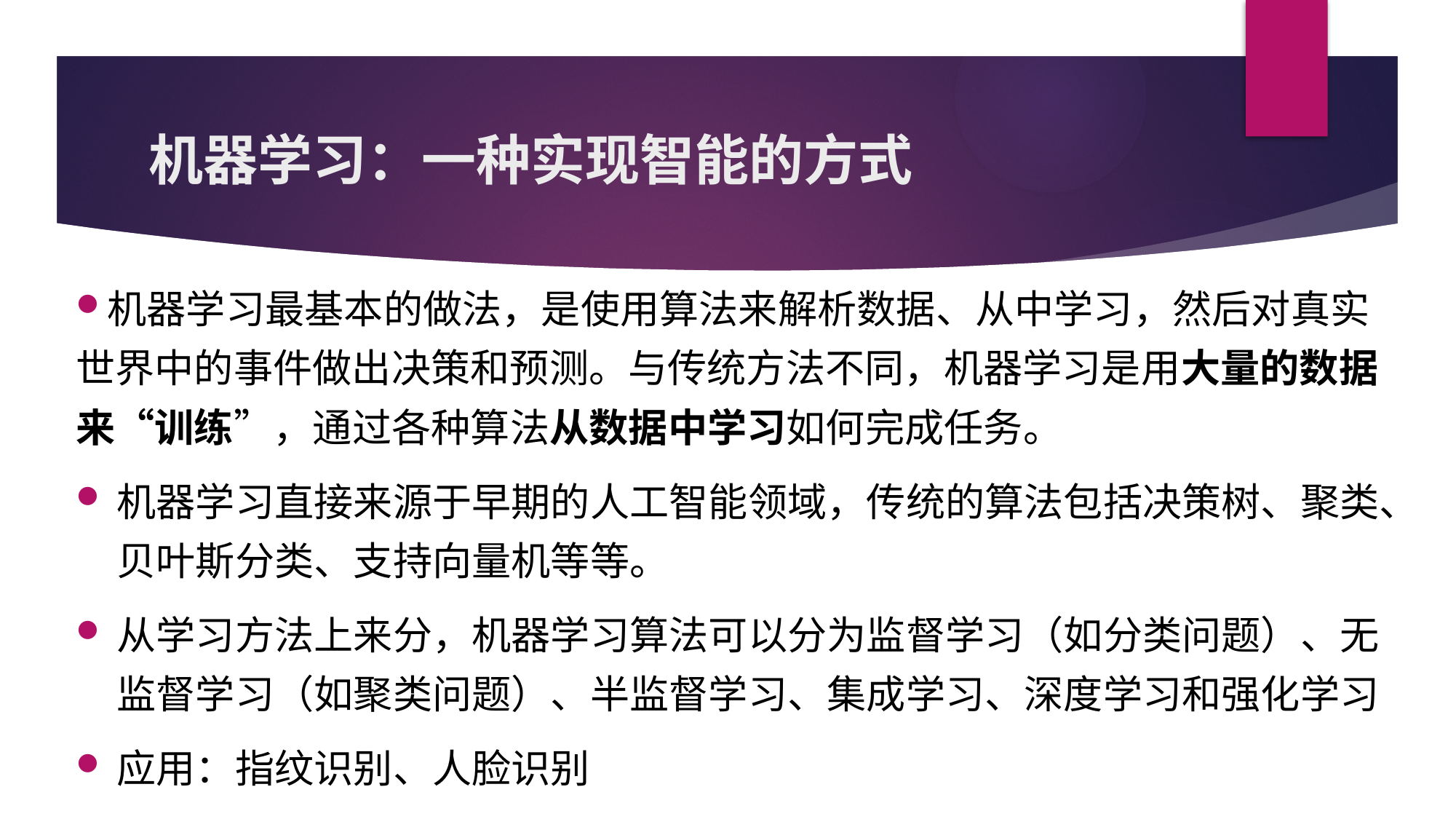

# 机器学习：一种实现智能的方式
机器学习最基本的做法，是使用算法来解析数据、从中学习，然后对真实世界中的事件做出决策和预测。与传统方法不同，机器学习是用大量的数据来“训练”，通过各种算法从数据中学习如何完成任务。
机器学习直接来源于早期的人工智能领域，传统的算法包括决策树、聚类、贝叶斯分类、支持向量机等等。
从学习方法上来分，机器学习算法可以分为监督学习（如分类问题）、无监督学习（如聚类问题）、半监督学习、集成学习、深度学习和强化学习
应用：指纹识别、人脸识别